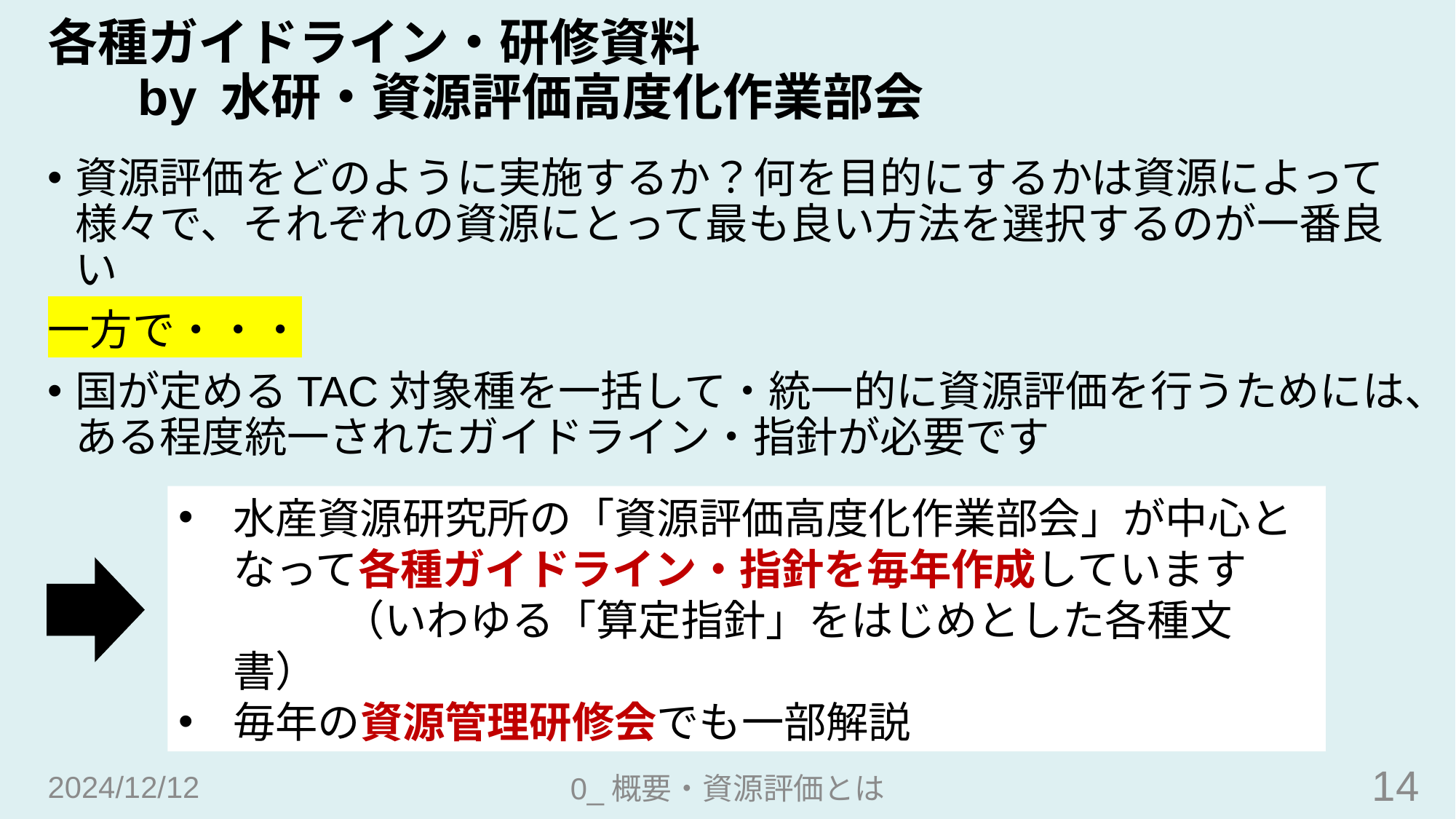

# 各種ガイドライン・研修資料 by 水研・資源評価高度化作業部会
資源評価をどのように実施するか？何を目的にするかは資源によって様々で、それぞれの資源にとって最も良い方法を選択するのが一番良い
一方で・・・
国が定めるTAC対象種を一括して・統一的に資源評価を行うためには、ある程度統一されたガイドライン・指針が必要です
水産資源研究所の「資源評価高度化作業部会」が中心となって各種ガイドライン・指針を毎年作成しています	（いわゆる「算定指針」をはじめとした各種文書）
毎年の資源管理研修会でも一部解説

14
2024/12/12
0_概要・資源評価とは